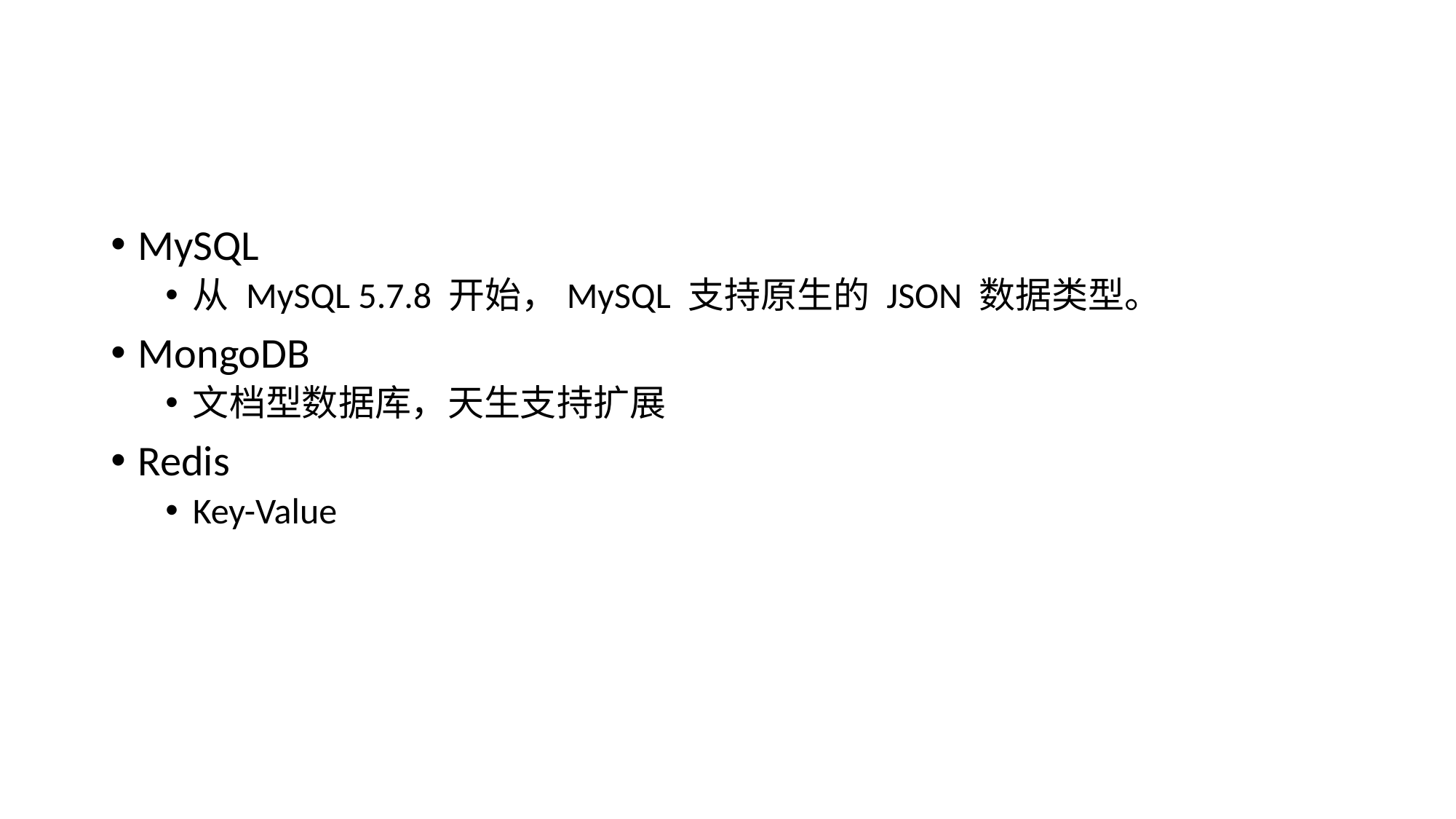

#
MySQL
从 MySQL 5.7.8 开始，MySQL 支持原生的 JSON 数据类型。
MongoDB
文档型数据库，天生支持扩展
Redis
Key-Value